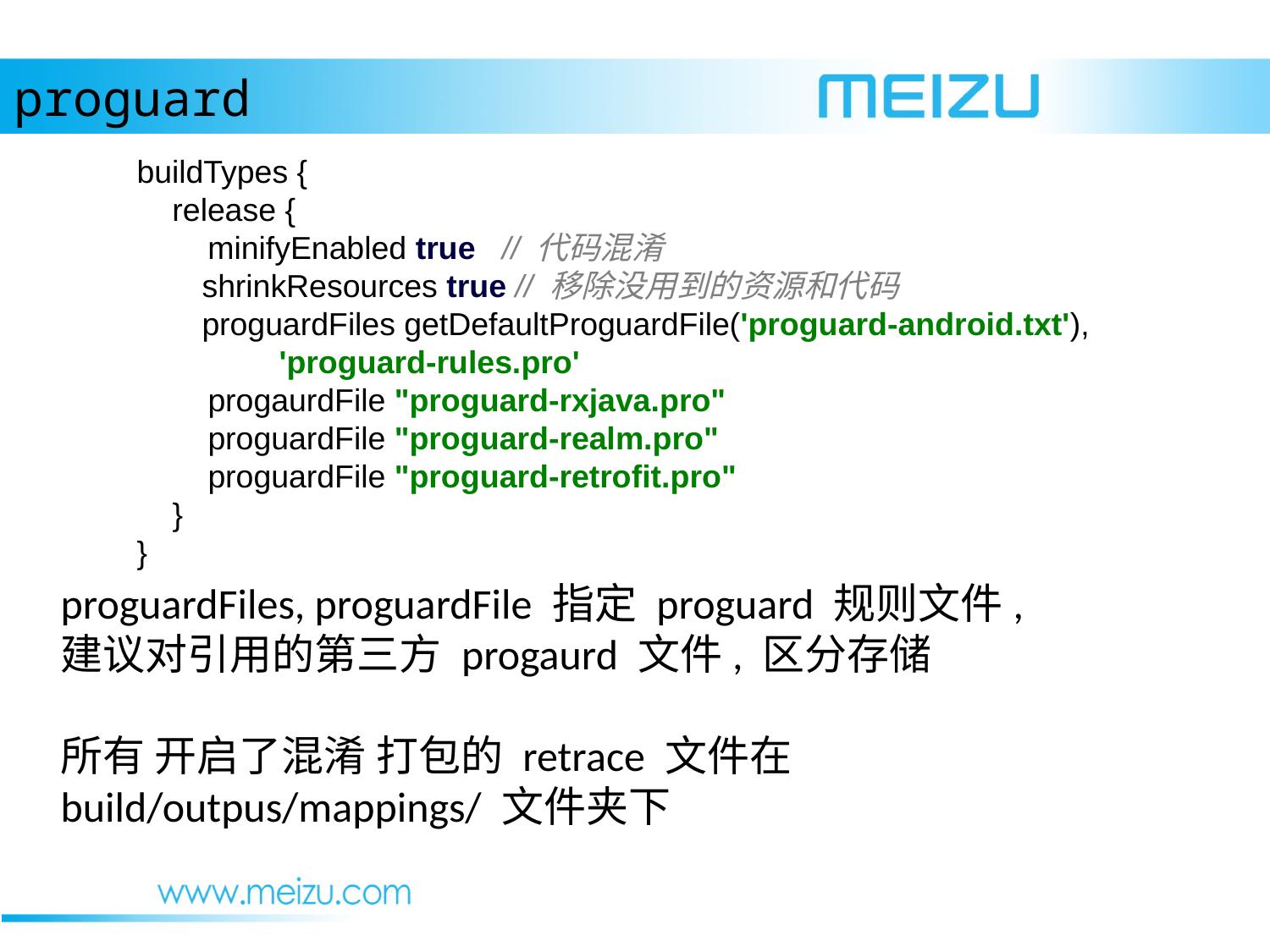

proguard
buildTypes {
    release {
        minifyEnabled true   // 代码混淆
        shrinkResources true // 移除没用到的资源和代码
        proguardFiles getDefaultProguardFile('proguard-android.txt'),
                'proguard-rules.pro'
        progaurdFile "proguard-rxjava.pro"
        proguardFile "proguard-realm.pro"
        proguardFile "proguard-retrofit.pro"
    }
}
proguardFiles, proguardFile 指定 proguard 规则文件,
建议对引用的第三方 progaurd 文件, 区分存储

所有 开启了混淆 打包的 retrace 文件在
build/outpus/mappings/ 文件夹下